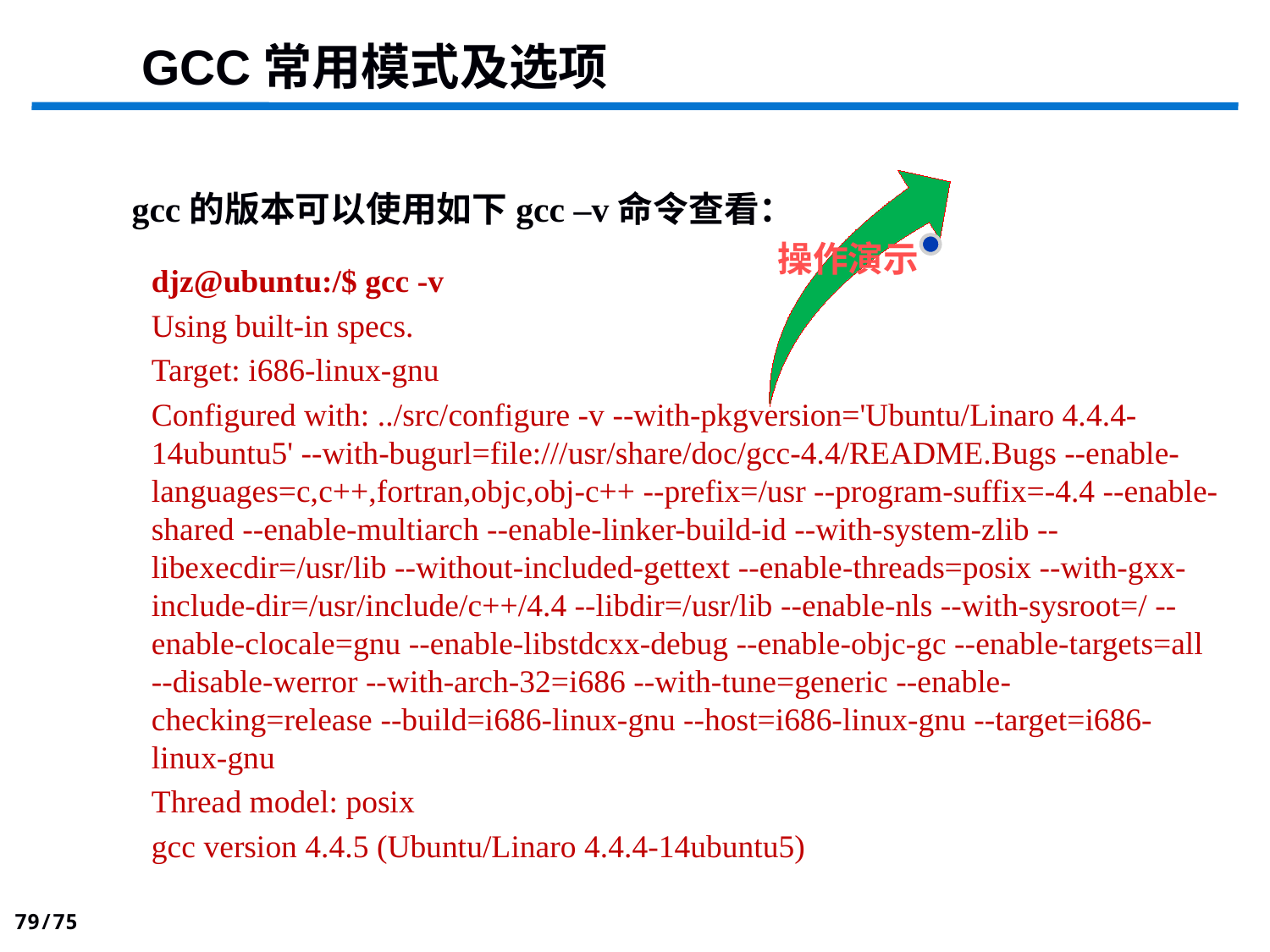

GCC常用模式及选项
# gcc的版本可以使用如下gcc –v命令查看：
操作演示
djz@ubuntu:/$ gcc -v
Using built-in specs.
Target: i686-linux-gnu
Configured with: ../src/configure -v --with-pkgversion='Ubuntu/Linaro 4.4.4-14ubuntu5' --with-bugurl=file:///usr/share/doc/gcc-4.4/README.Bugs --enable-languages=c,c++,fortran,objc,obj-c++ --prefix=/usr --program-suffix=-4.4 --enable-shared --enable-multiarch --enable-linker-build-id --with-system-zlib --libexecdir=/usr/lib --without-included-gettext --enable-threads=posix --with-gxx-include-dir=/usr/include/c++/4.4 --libdir=/usr/lib --enable-nls --with-sysroot=/ --enable-clocale=gnu --enable-libstdcxx-debug --enable-objc-gc --enable-targets=all --disable-werror --with-arch-32=i686 --with-tune=generic --enable-checking=release --build=i686-linux-gnu --host=i686-linux-gnu --target=i686-linux-gnu
Thread model: posix
gcc version 4.4.5 (Ubuntu/Linaro 4.4.4-14ubuntu5)